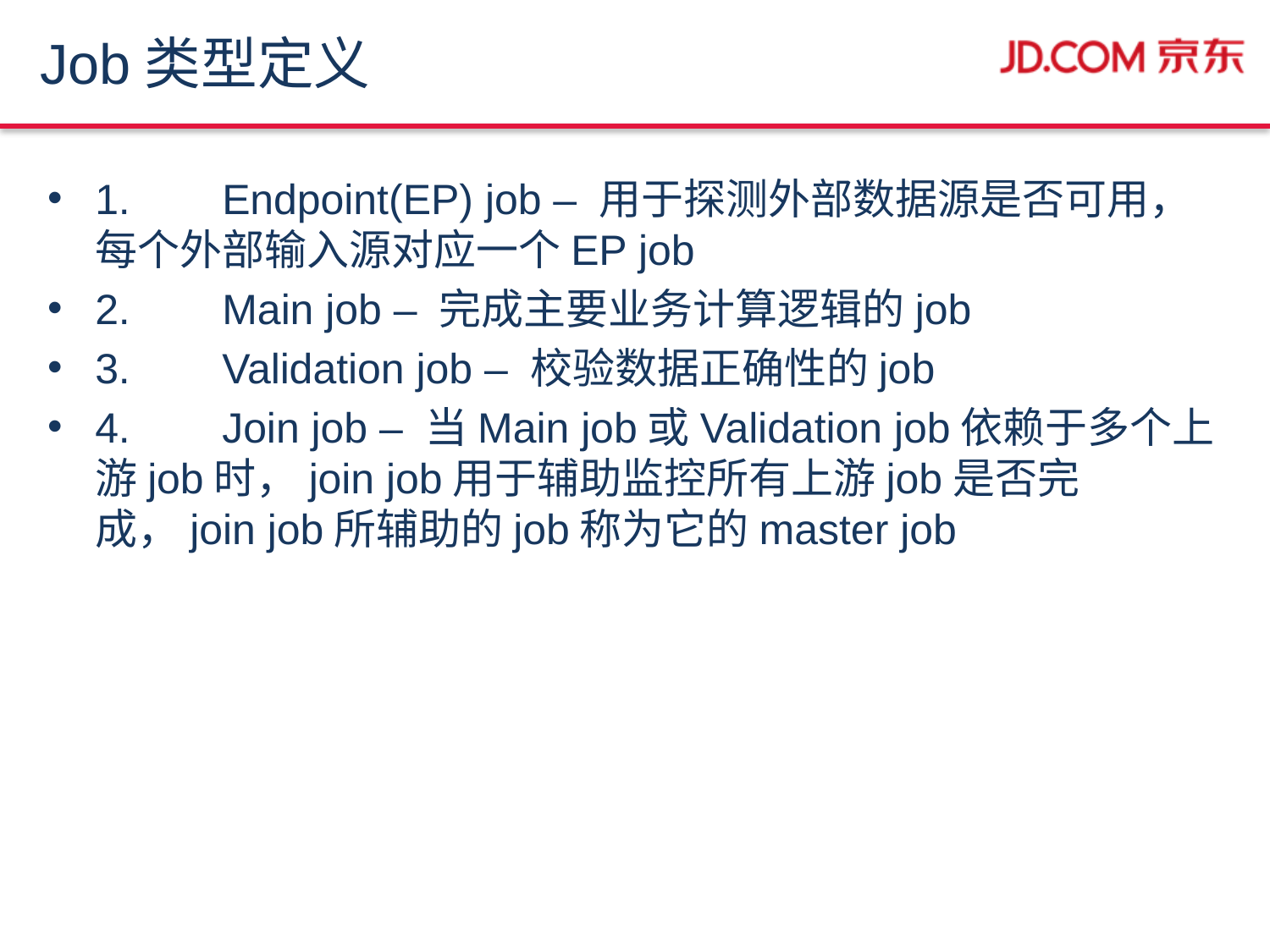

# Job类型定义
1.	Endpoint(EP) job – 用于探测外部数据源是否可用，每个外部输入源对应一个EP job
2.	Main job – 完成主要业务计算逻辑的job
3.	Validation job – 校验数据正确性的job
4.	Join job – 当Main job或Validation job依赖于多个上游job时，join job用于辅助监控所有上游job是否完成，join job所辅助的job称为它的master job